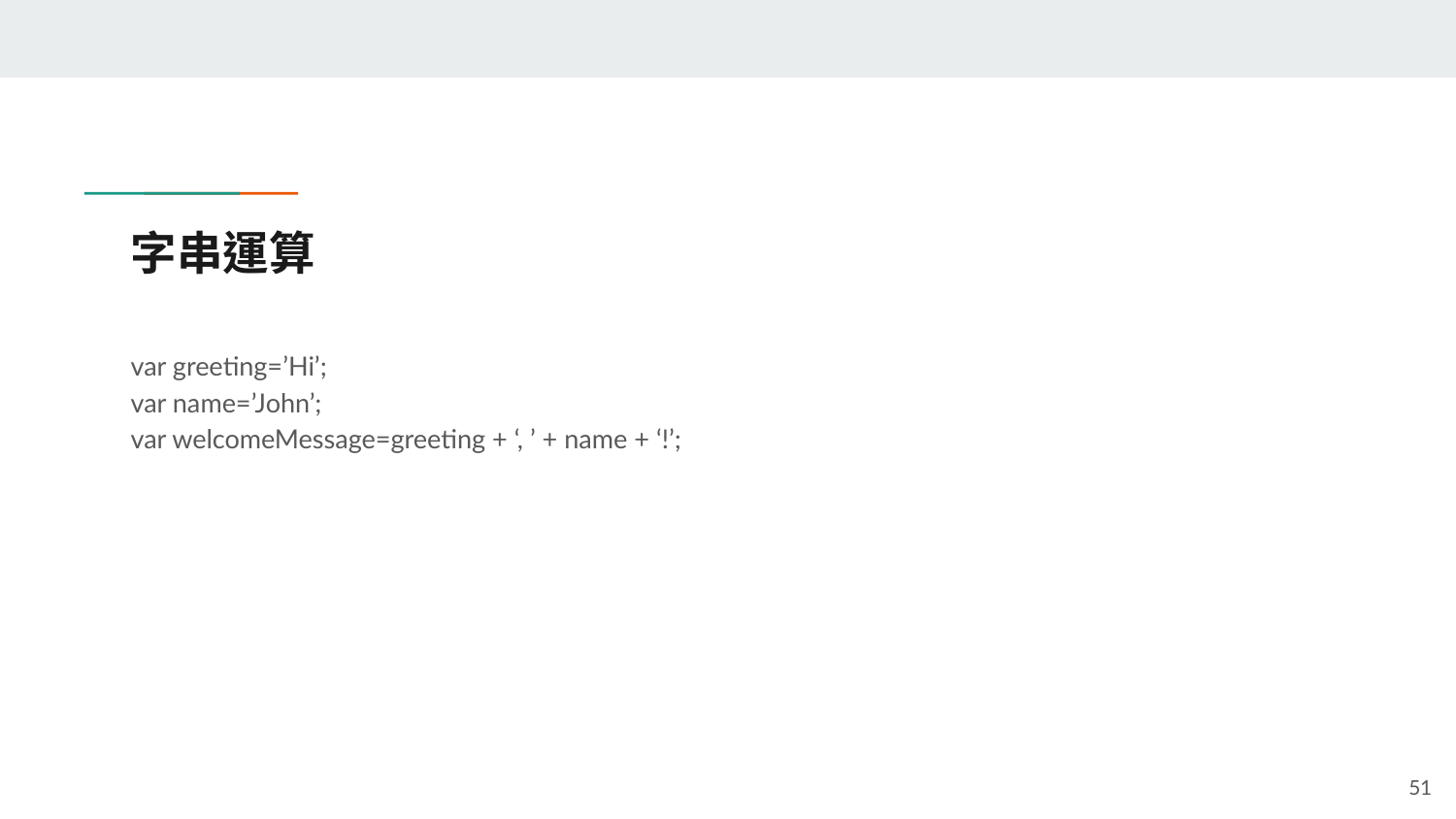

# 字串運算
var greeting=’Hi’;
var name=’John’;
var welcomeMessage=greeting + ‘, ’ + name + ‘!’;
51